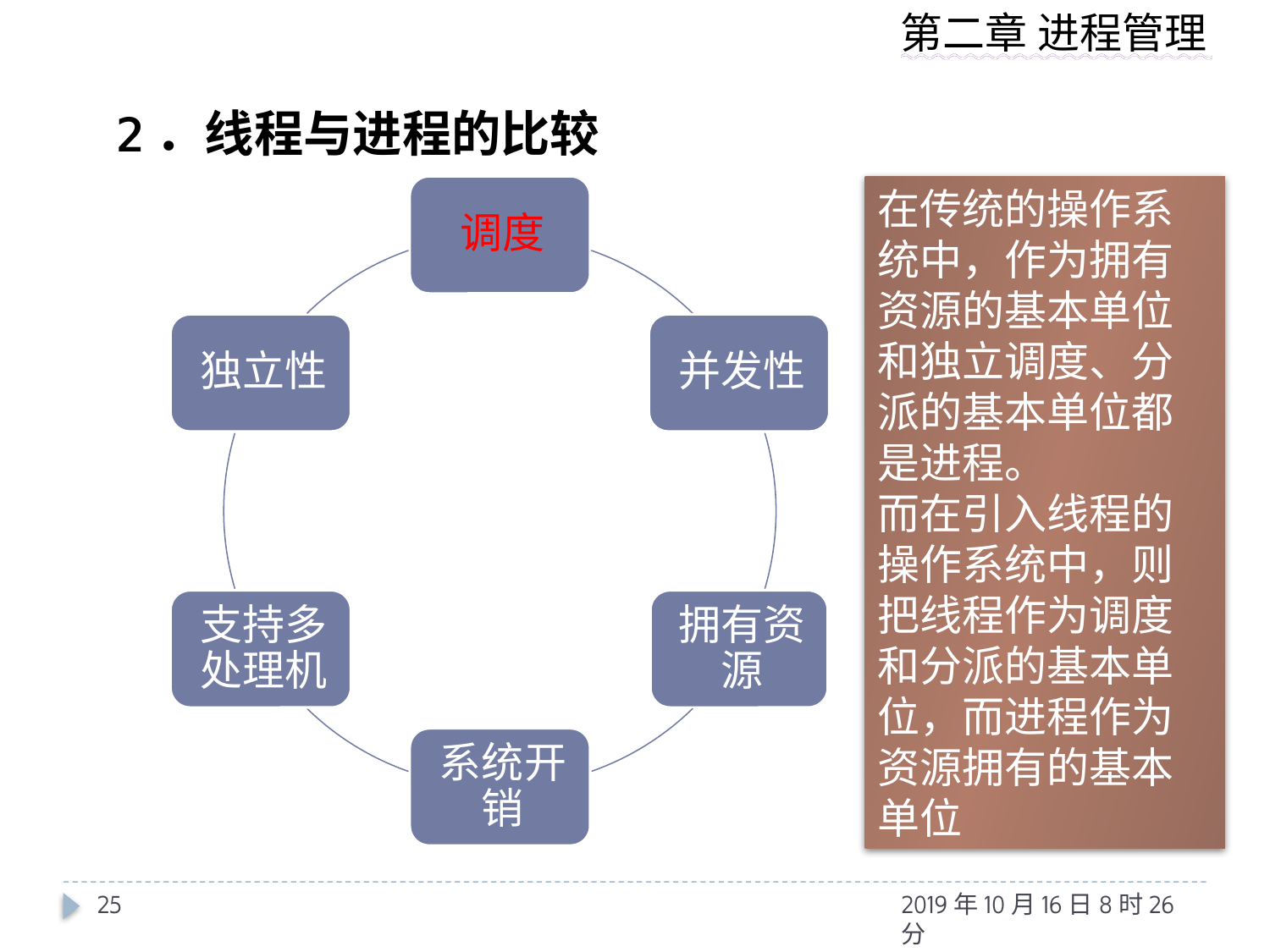

2．线程与进程的比较
调度
并发性
拥有资源
系统开销
支持多处理机
独立性
在传统的操作系统中，作为拥有资源的基本单位和独立调度、分派的基本单位都是进程。
而在引入线程的操作系统中，则把线程作为调度和分派的基本单位，而进程作为资源拥有的基本单位
25
2019年10月16日8时26分